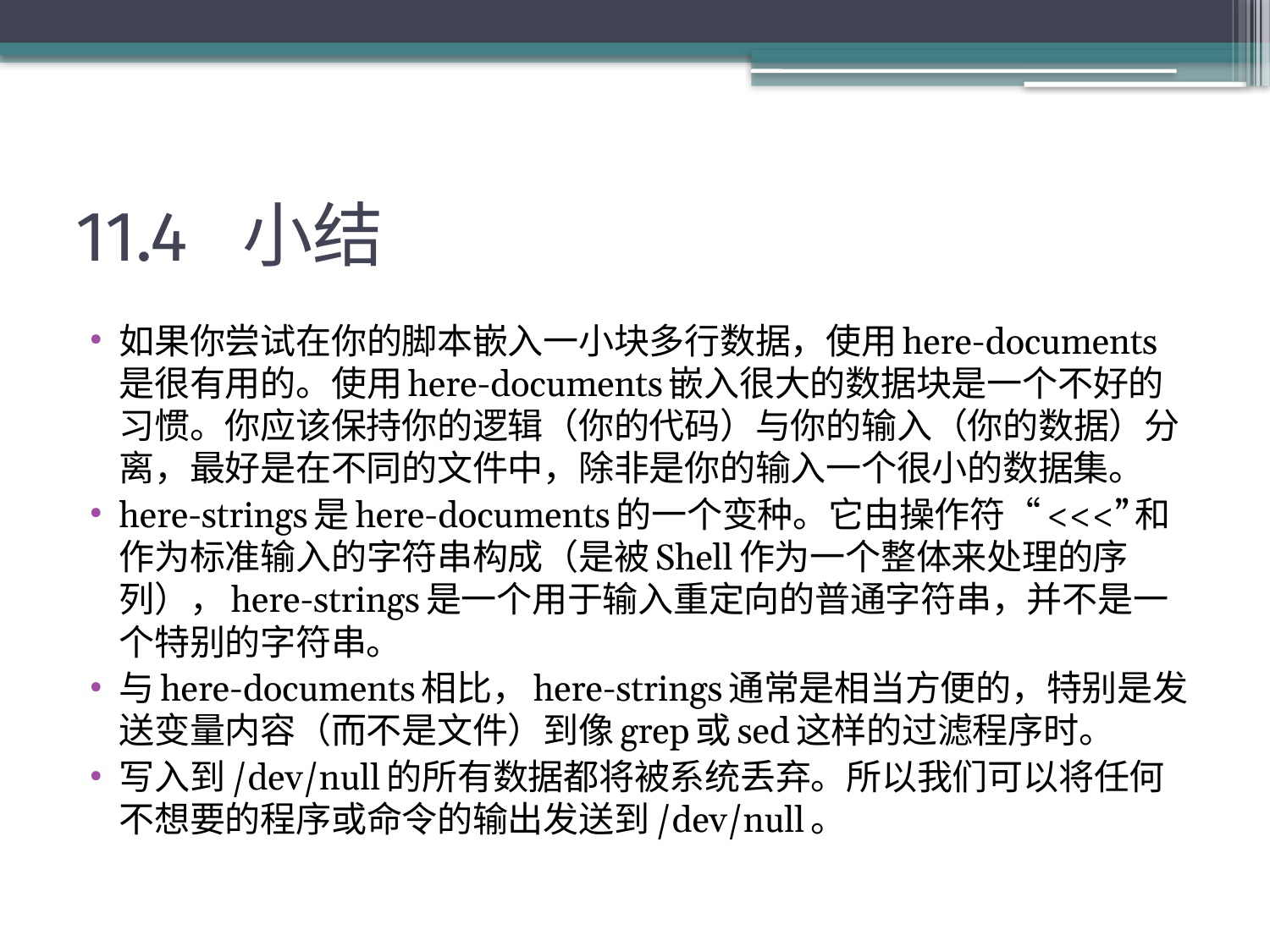

# 11.4  小结
如果你尝试在你的脚本嵌入一小块多行数据，使用here-documents是很有用的。使用here-documents嵌入很大的数据块是一个不好的习惯。你应该保持你的逻辑（你的代码）与你的输入（你的数据）分离，最好是在不同的文件中，除非是你的输入一个很小的数据集。
here-strings是here-documents的一个变种。它由操作符“<<<”和作为标准输入的字符串构成（是被Shell作为一个整体来处理的序列），here-strings是一个用于输入重定向的普通字符串，并不是一个特别的字符串。
与here-documents相比，here-strings通常是相当方便的，特别是发送变量内容（而不是文件）到像grep或sed这样的过滤程序时。
写入到/dev/null的所有数据都将被系统丢弃。所以我们可以将任何不想要的程序或命令的输出发送到/dev/null。